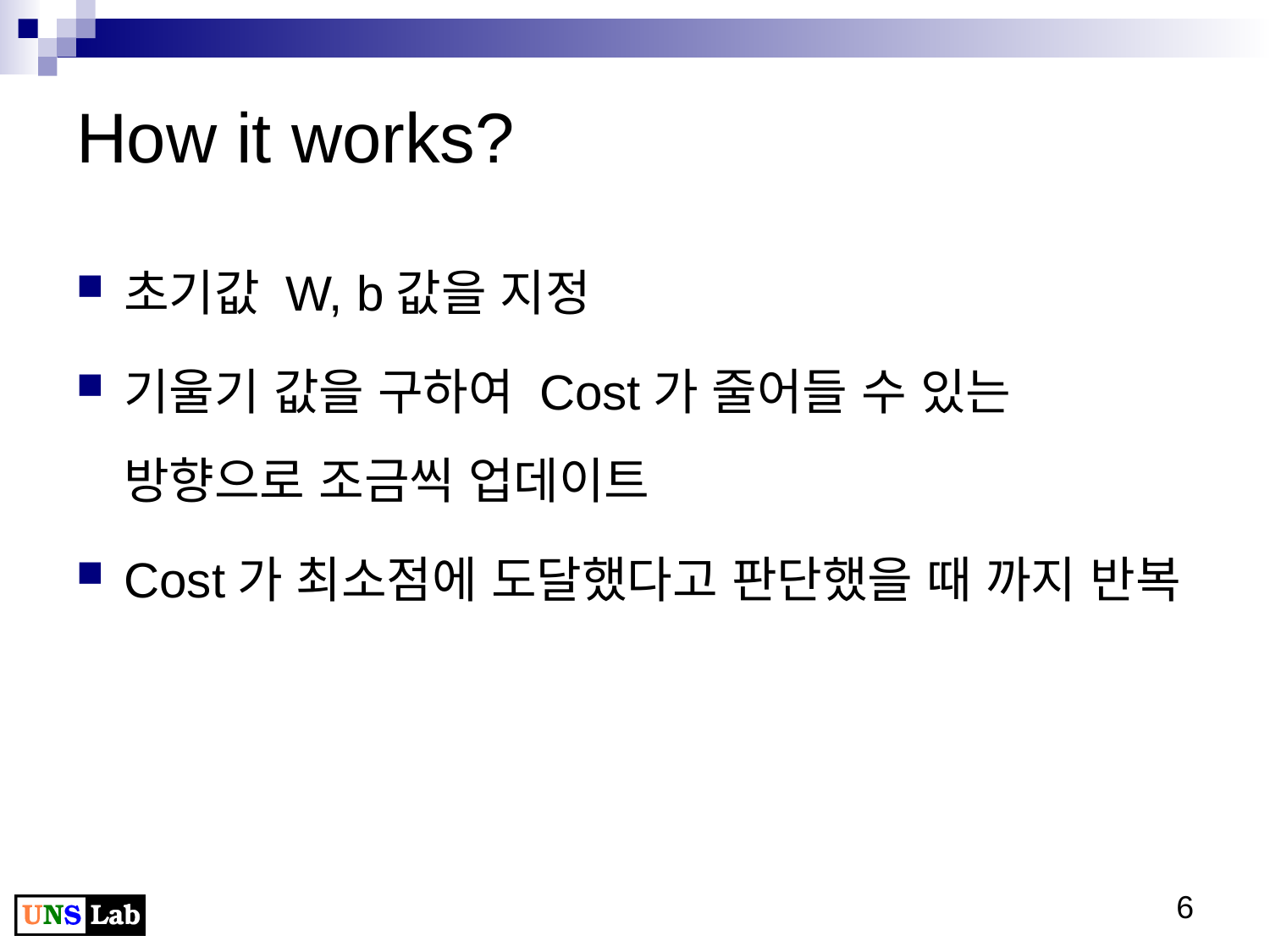

# How it works?
초기값 W, b값을 지정
기울기 값을 구하여 Cost가 줄어들 수 있는
방향으로 조금씩 업데이트
Cost가 최소점에 도달했다고 판단했을 때 까지 반복
6